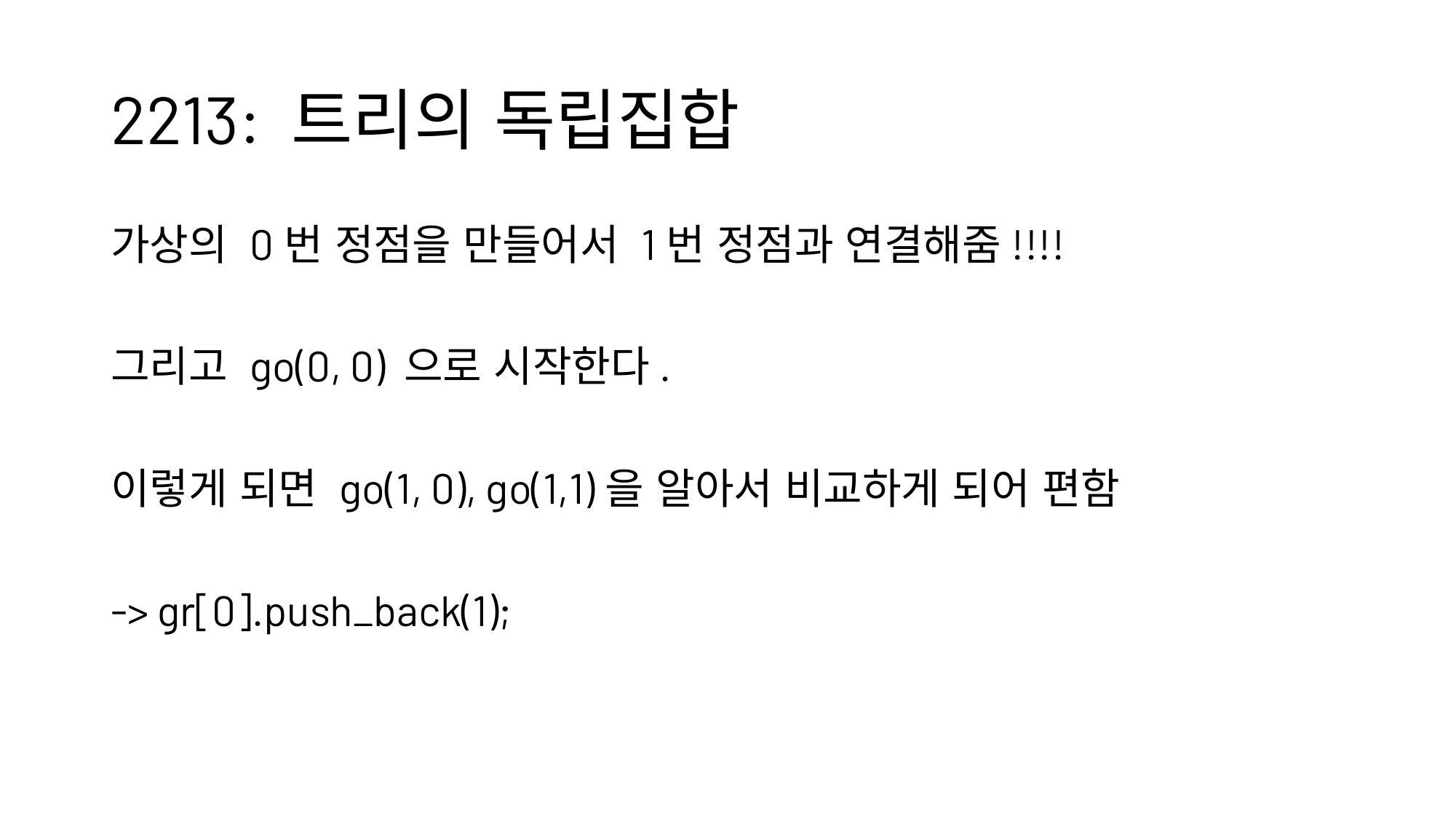

# 2213: 트리의 독립집합
가상의 0번 정점을 만들어서 1번 정점과 연결해줌!!!!

그리고 go(0, 0) 으로 시작한다.

이렇게 되면 go(1, 0), go(1,1)을 알아서 비교하게 되어 편함

-> gr[0].push_back(1);